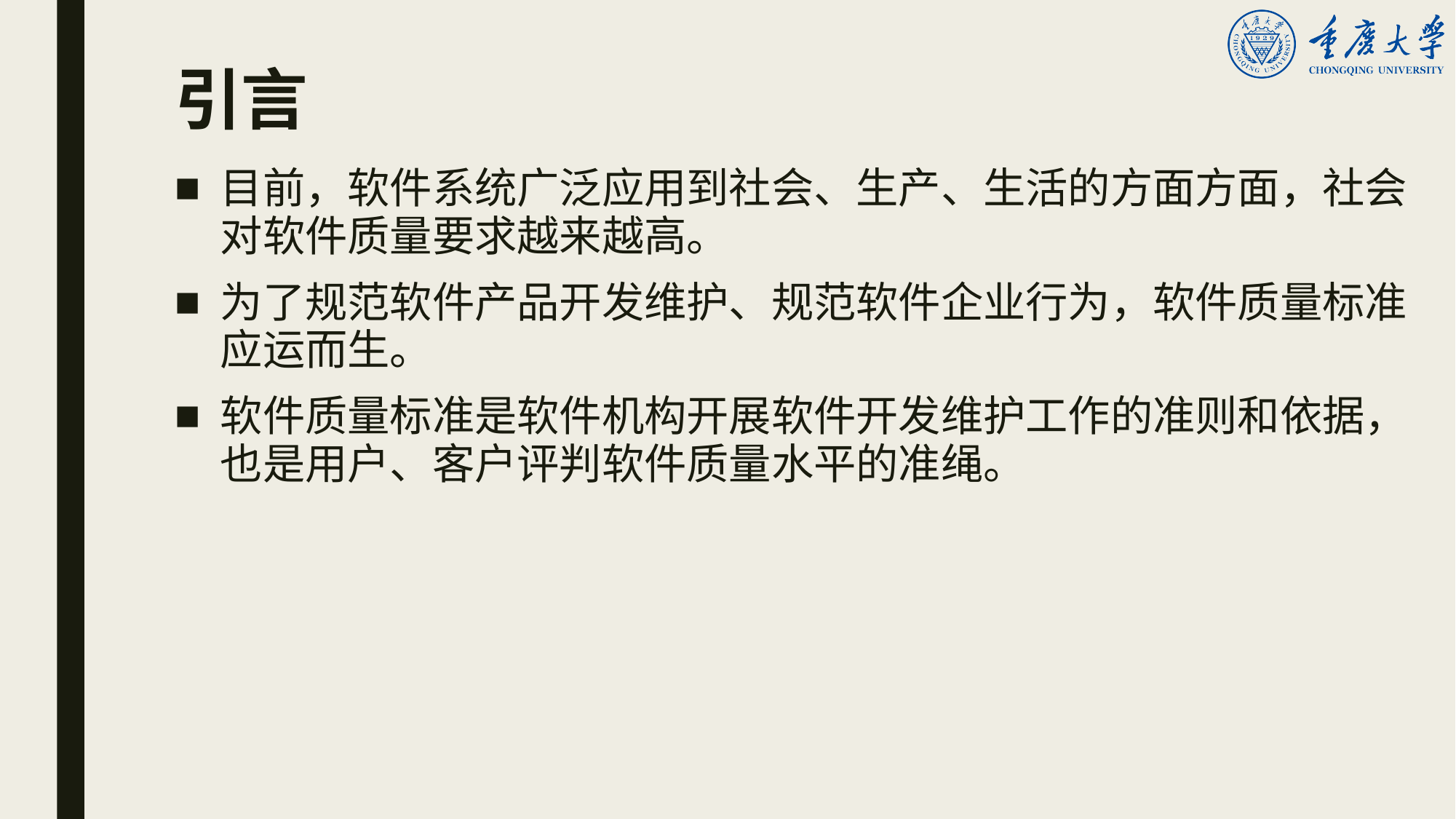

# 引言
目前，软件系统广泛应用到社会、生产、生活的方面方面，社会对软件质量要求越来越高。
为了规范软件产品开发维护、规范软件企业行为，软件质量标准应运而生。
软件质量标准是软件机构开展软件开发维护工作的准则和依据，也是用户、客户评判软件质量水平的准绳。